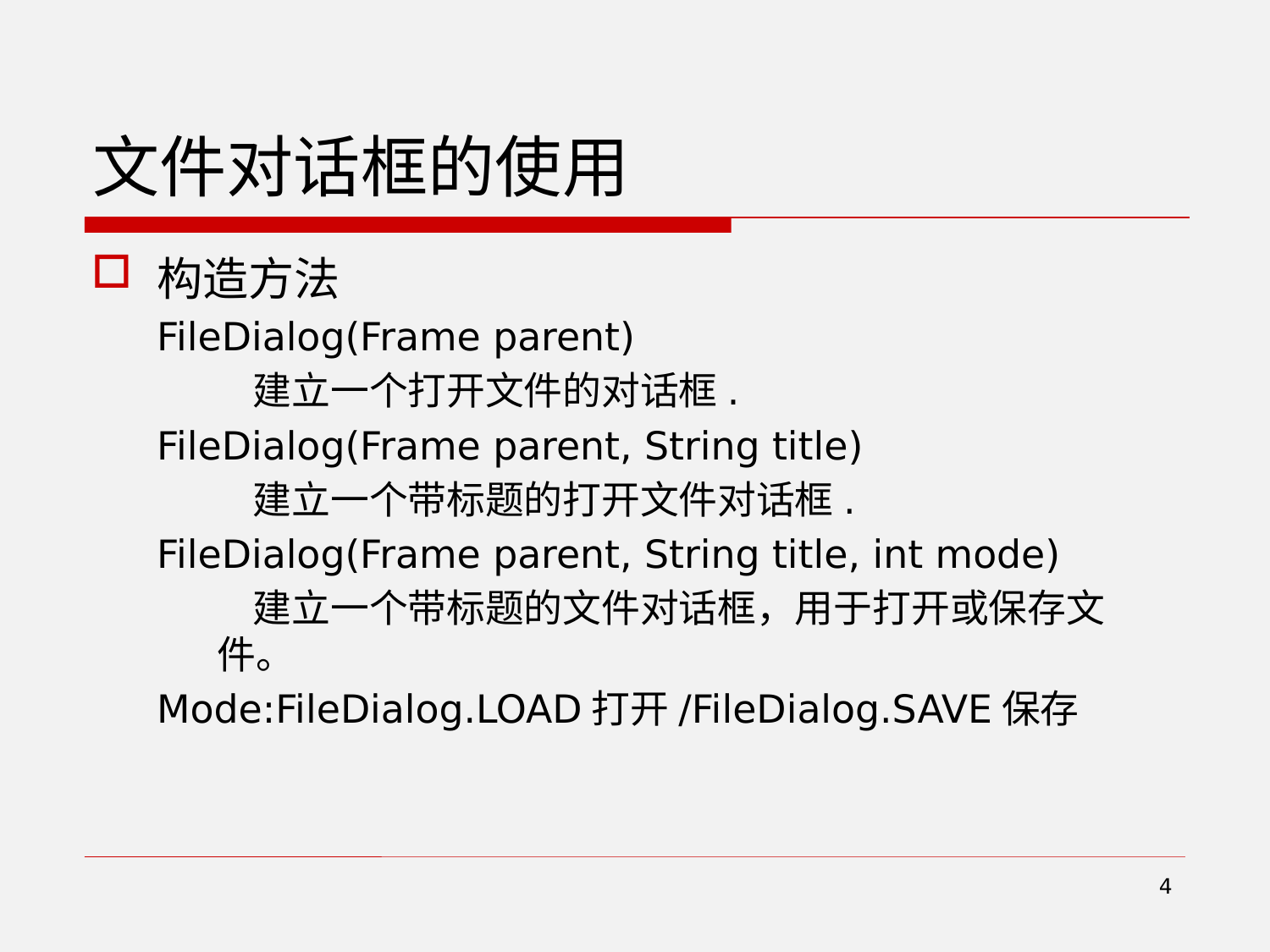

# 文件对话框的使用
构造方法
FileDialog(Frame parent)
          建立一个打开文件的对话框.
FileDialog(Frame parent, String title)
          建立一个带标题的打开文件对话框.
FileDialog(Frame parent, String title, int mode)
          建立一个带标题的文件对话框，用于打开或保存文件。
Mode:FileDialog.LOAD打开/FileDialog.SAVE保存

4